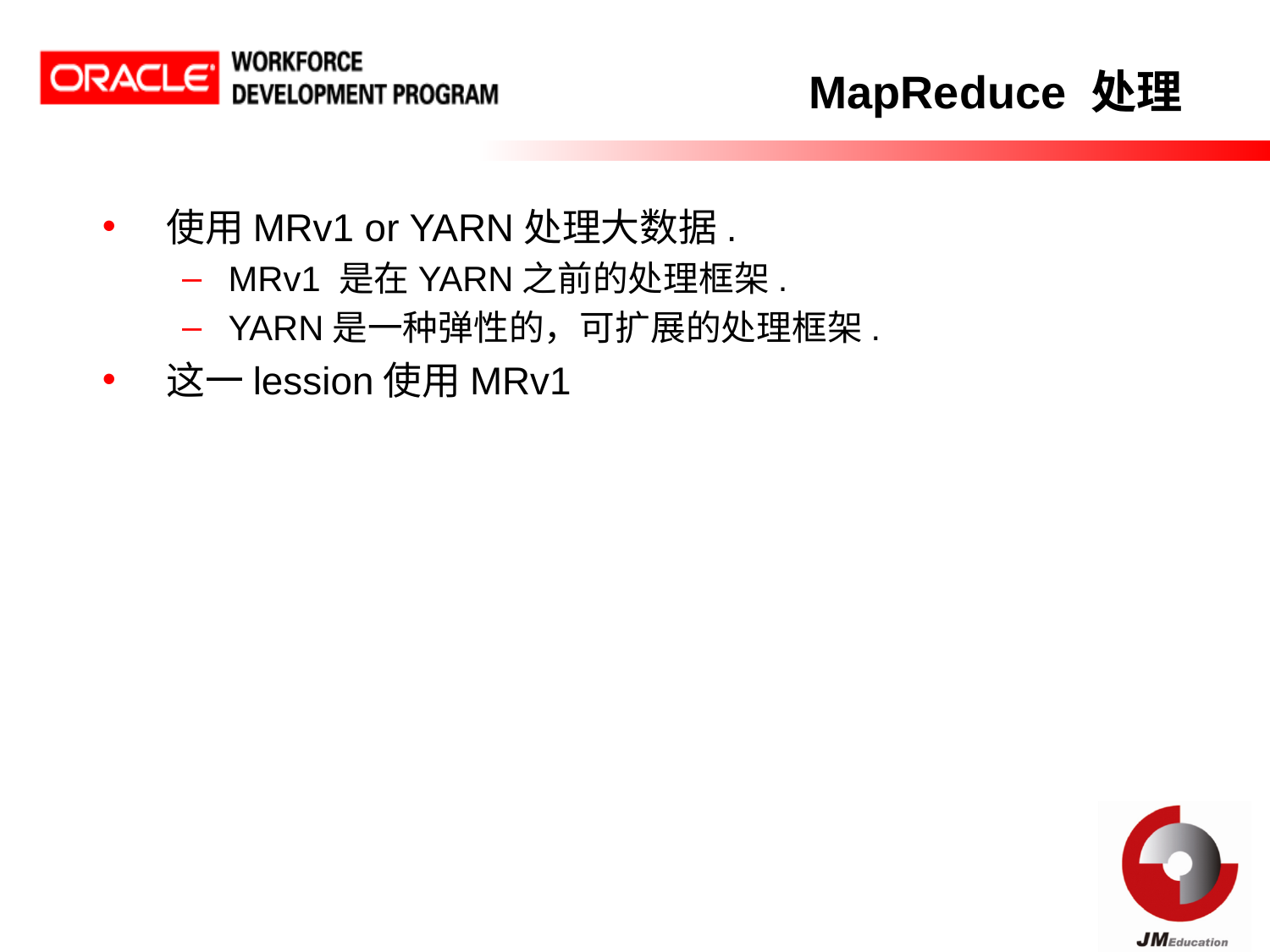

# MapReduce 处理
使用MRv1 or YARN处理大数据.
MRv1 是在YARN之前的处理框架.
YARN是一种弹性的，可扩展的处理框架.
这一lession使用MRv1